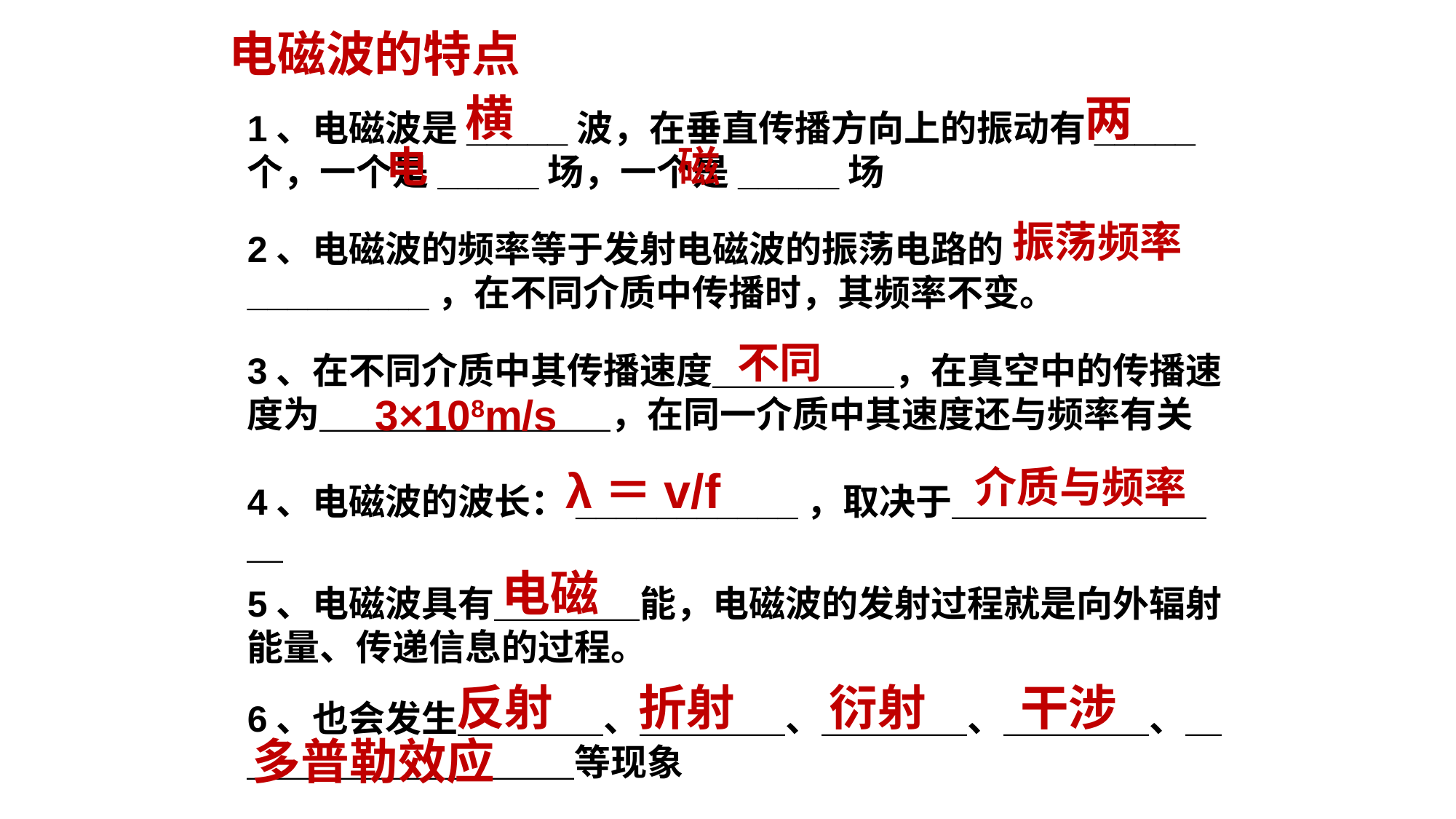

电磁波的特点
横
两
1、电磁波是_____波，在垂直传播方向上的振动有_____个，一个是_____场，一个是_____场
电
磁
振荡频率
2、电磁波的频率等于发射电磁波的振荡电路的_________，在不同介质中传播时，其频率不变。
不同
3、在不同介质中其传播速度＿＿＿＿＿，在真空中的传播速度为＿＿＿＿＿＿＿＿，在同一介质中其速度还与频率有关
3×108m/s
λ＝v/f
介质与频率
4、电磁波的波长：___________，取决于＿＿＿＿＿＿＿＿
电磁
5、电磁波具有＿＿＿＿能，电磁波的发射过程就是向外辐射能量、传递信息的过程。
反射
折射
衍射
干涉
6、也会发生＿＿＿＿、＿＿＿＿、＿＿＿＿、＿＿＿＿、＿＿＿＿＿＿＿＿＿＿等现象
多普勒效应